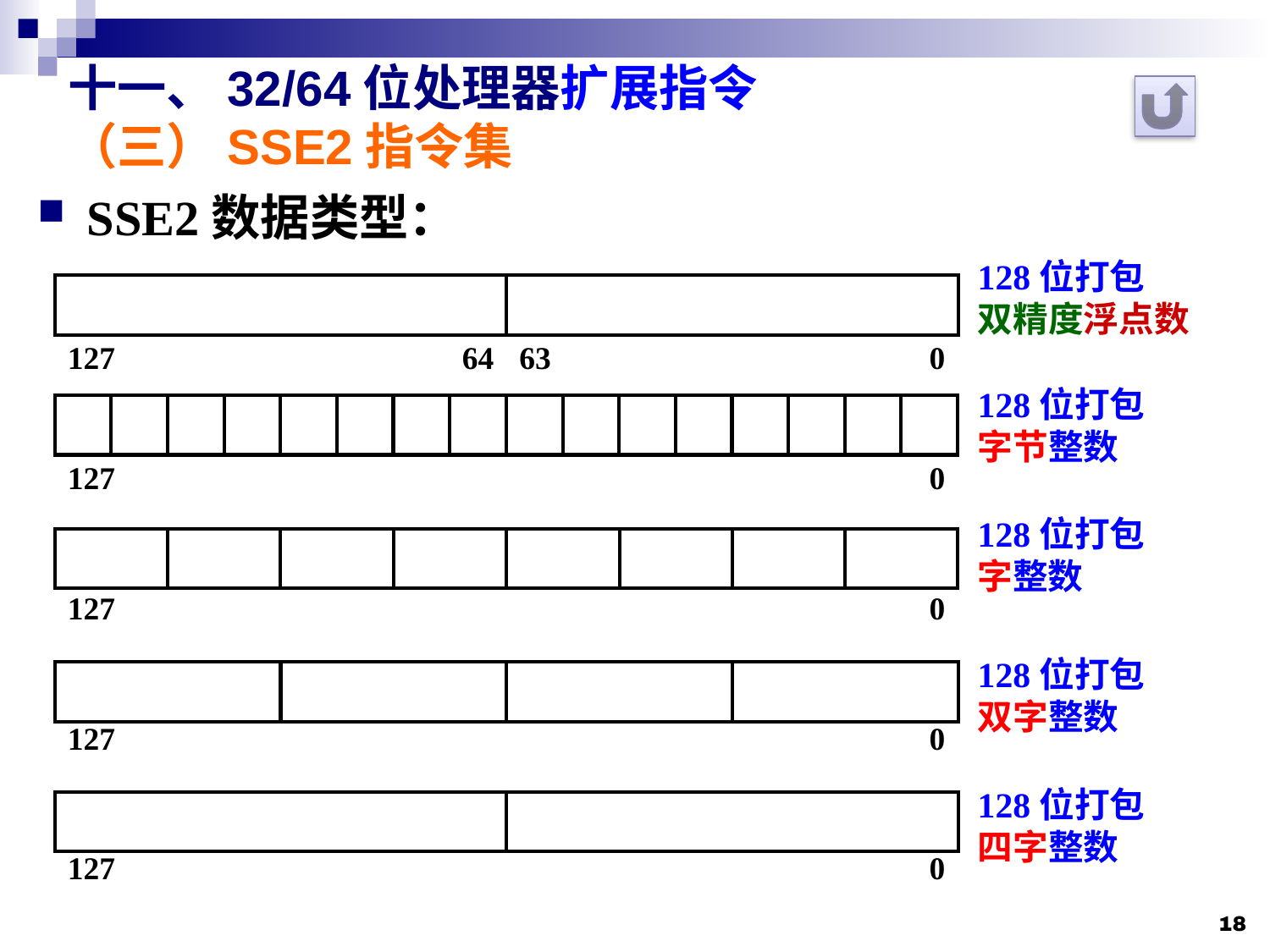

# 十一、32/64位处理器扩展指令 （三）SSE2指令集

SSE2数据类型：
128位打包
双精度浮点数
|  |  |
| --- | --- |
| 127 |  |  | 64 | 63 |  |  | 0 |
| --- | --- | --- | --- | --- | --- | --- | --- |
128位打包
字节整数
|  |  |  |  |  |  |  |  |  |  |  |  |  |  |  |  |
| --- | --- | --- | --- | --- | --- | --- | --- | --- | --- | --- | --- | --- | --- | --- | --- |
| 127 |  |  |  |  |  |  | 0 |
| --- | --- | --- | --- | --- | --- | --- | --- |
128位打包
字整数
|  |  |  |  |  |  |  |  |
| --- | --- | --- | --- | --- | --- | --- | --- |
| 127 |  |  |  |  |  |  | 0 |
| --- | --- | --- | --- | --- | --- | --- | --- |
128位打包
双字整数
|  |  |  |  |
| --- | --- | --- | --- |
| 127 |  |  |  |  |  |  | 0 |
| --- | --- | --- | --- | --- | --- | --- | --- |
128位打包
四字整数
|  |  |
| --- | --- |
| 127 |  |  |  |  |  |  | 0 |
| --- | --- | --- | --- | --- | --- | --- | --- |
18